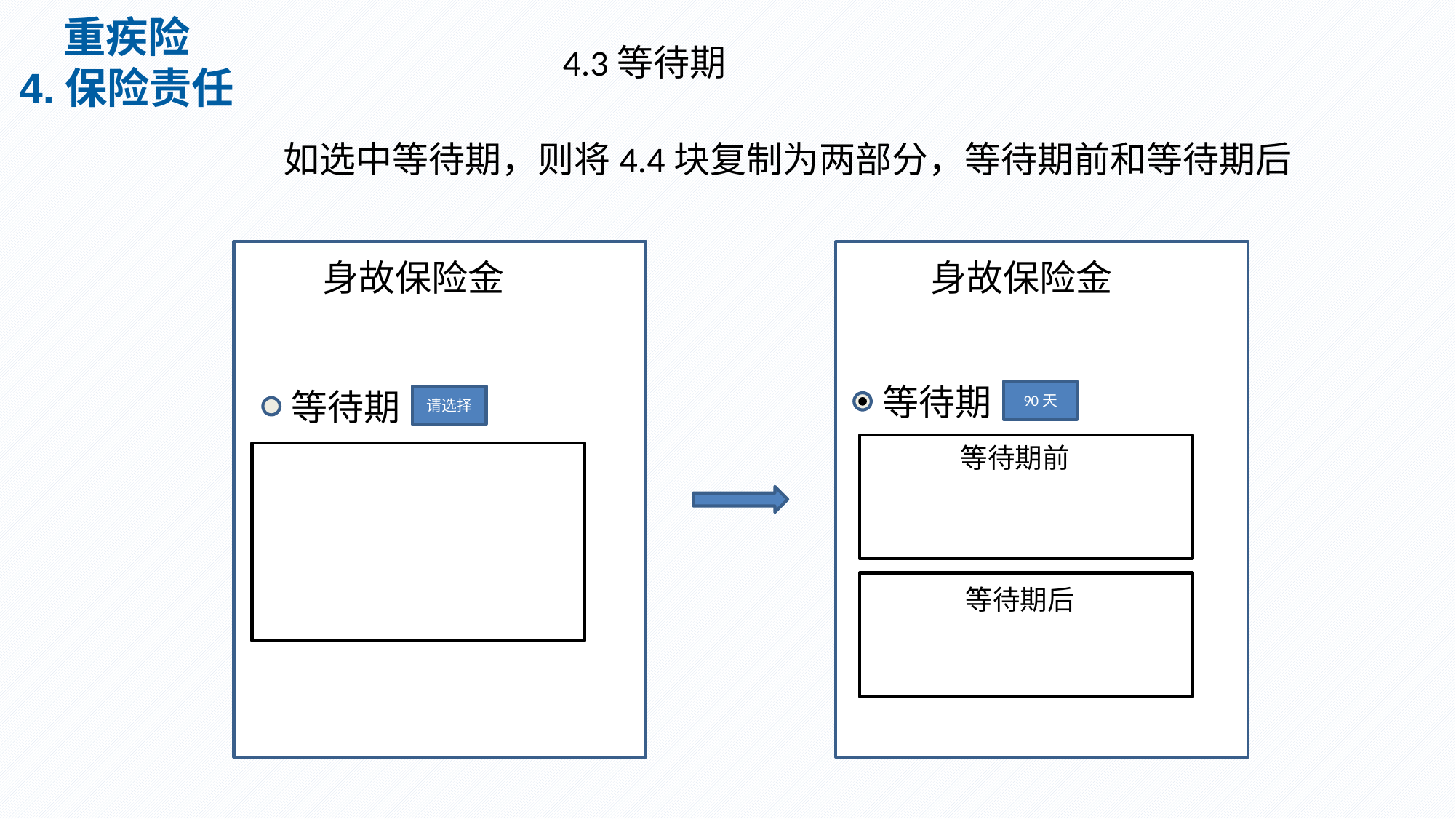

重疾险
4.保险责任
4.3等待期
如选中等待期，则将4.4块复制为两部分，等待期前和等待期后

身故保险金
身故保险金
等待期
90天

等待期
请选择

等待期前

等待期后